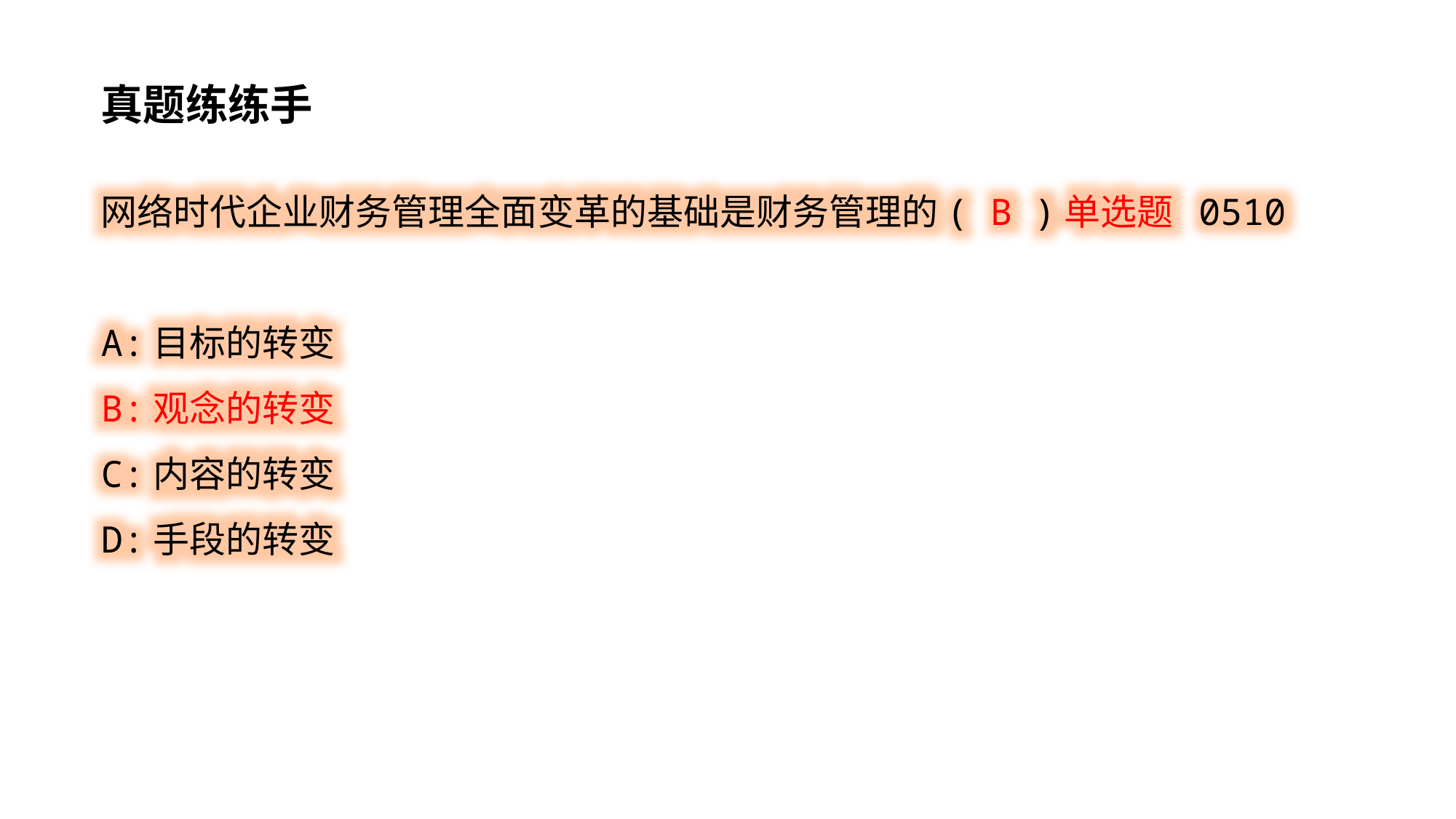

真题练练手
网络时代企业财务管理全面变革的基础是财务管理的( B )单选题  0510

A:目标的转变
B:观念的转变
C:内容的转变
D:手段的转变